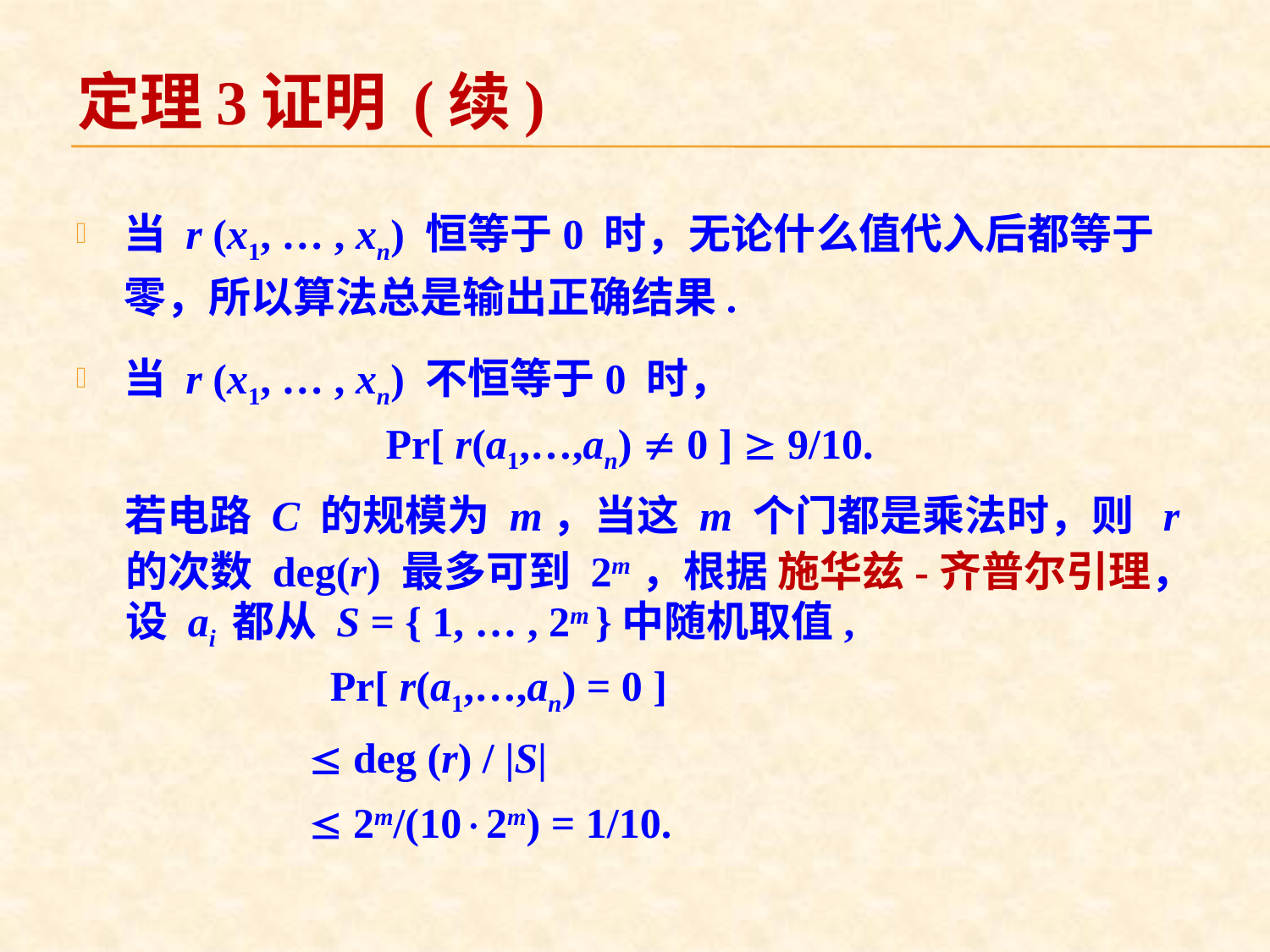

# 定理3证明 (续)
当 r (x1, … , xn) 恒等于0 时，无论什么值代入后都等于零，所以算法总是输出正确结果.
当 r (x1, … , xn) 不恒等于0 时，
Pr[ r(a1,…,an) ≠ 0 ] ≥ 9/10.
   若电路 C 的规模为 m，当这 m 个门都是乘法时，则  r 的次数 deg(r) 最多可到 2m，根据 施华兹-齐普尔引理，设 ai 都从 S = { 1, … , 2m }中随机取值,
            Pr[ r(a1,…,an) = 0 ]
          ≤ deg (r) / |S|
          ≤ 2m/(10⋅2m) = 1/10.